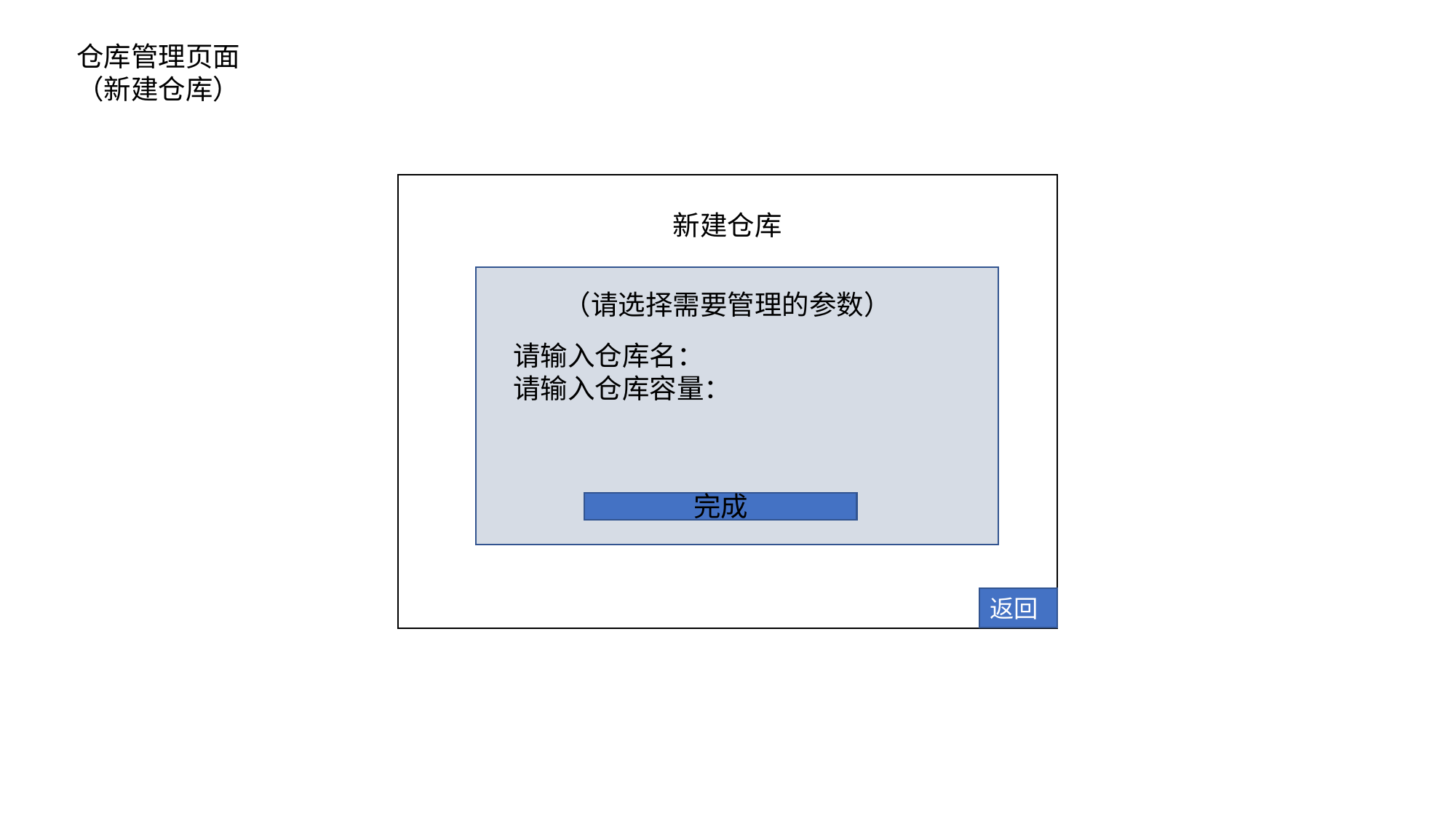

仓库管理页面（新建仓库）

新建仓库

（请选择需要管理的参数）
请输入仓库名：
请输入仓库容量：
   完成

返回